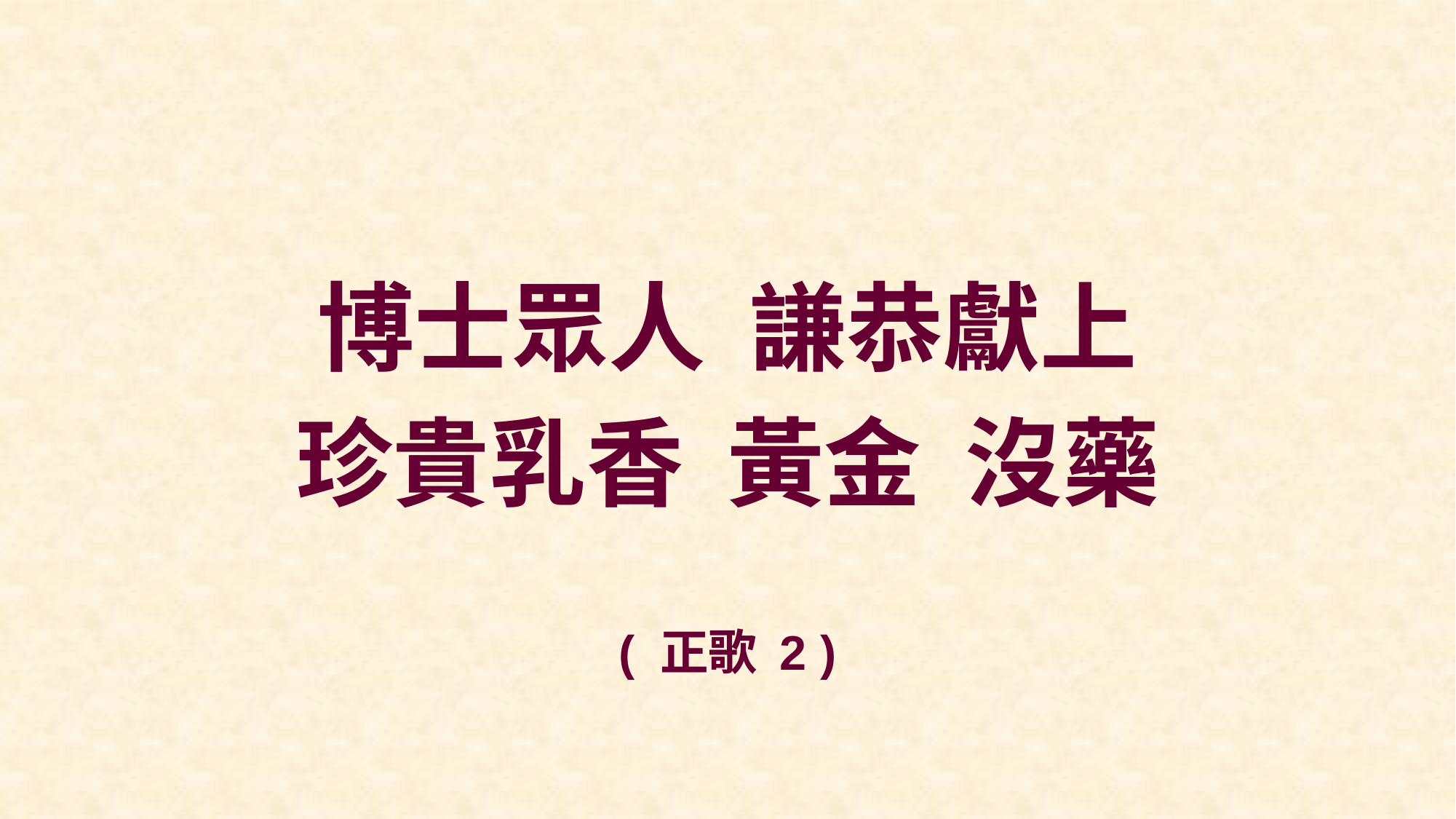

博士眾人  謙恭獻上
珍貴乳香  黃金  沒藥
( 正歌 2 )